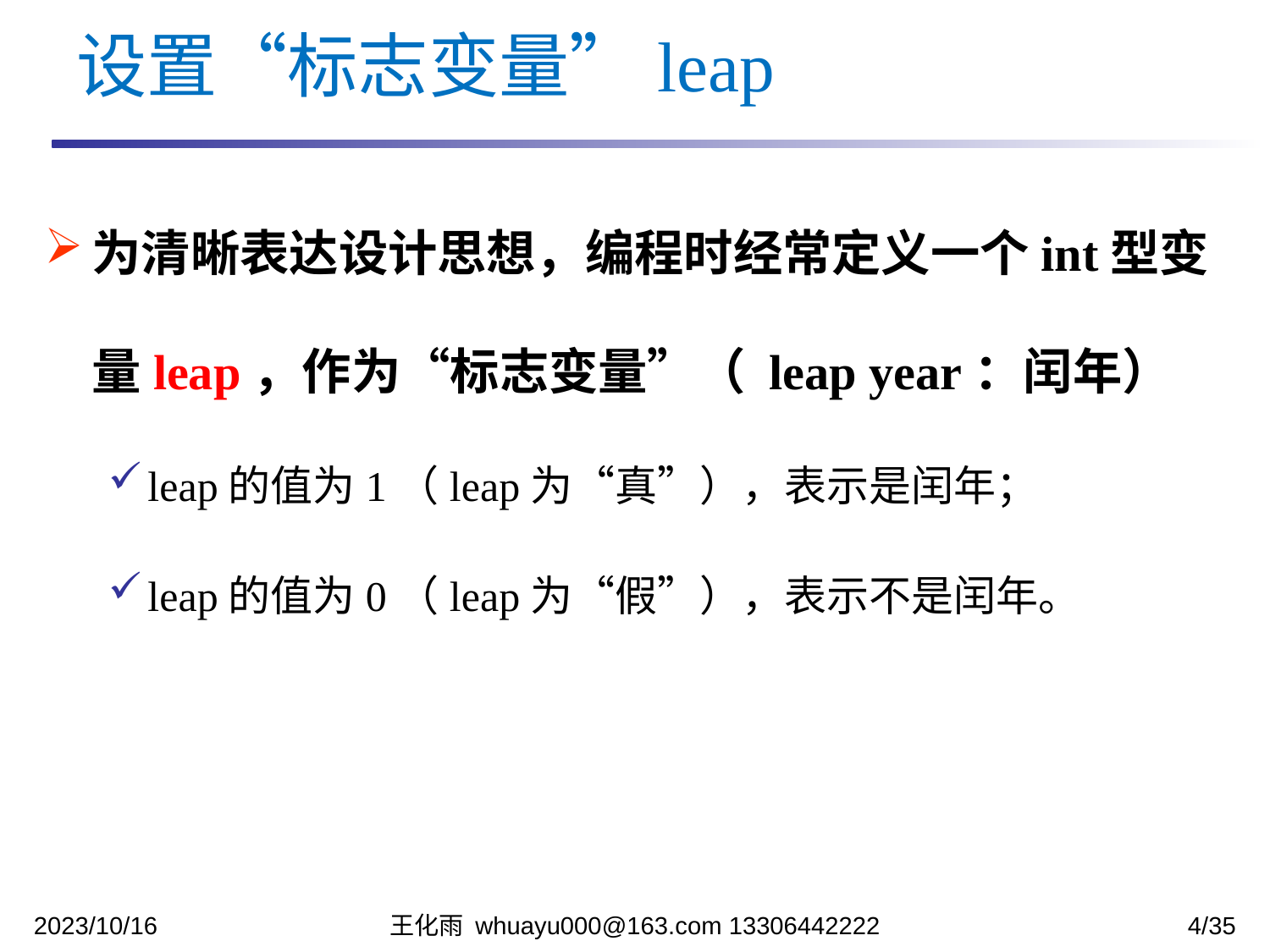

设置“标志变量”leap
为清晰表达设计思想，编程时经常定义一个int型变量leap，作为“标志变量”（ leap year：闰年）
leap的值为1（leap为“真”），表示是闰年；
leap的值为0（leap为“假”），表示不是闰年。
2023/10/16
王化雨 whuayu000@163.com 13306442222
4/35